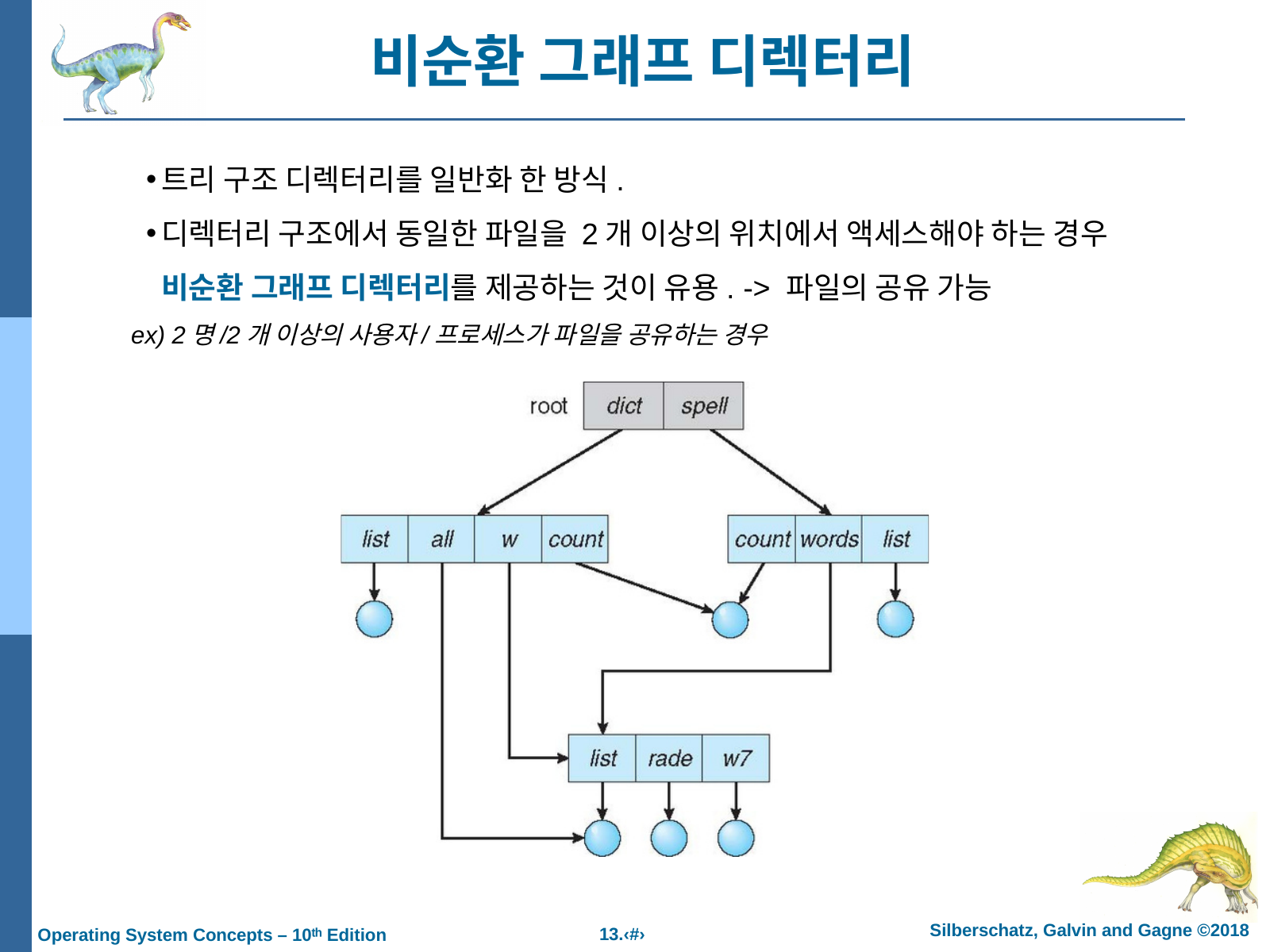

비순환 그래프 디렉터리

트리 구조 디렉터리를 일반화 한 방식.
디렉터리 구조에서 동일한 파일을 2개 이상의 위치에서 액세스해야 하는 경우 비순환 그래프 디렉터리를 제공하는 것이 유용. -> 파일의 공유 가능
ex) 2명/2개 이상의 사용자/프로세스가 파일을 공유하는 경우

Silberschatz, Galvin and Gagne ©2018
13.‹#›
Operating System Concepts – 10ᵗʰ Edition